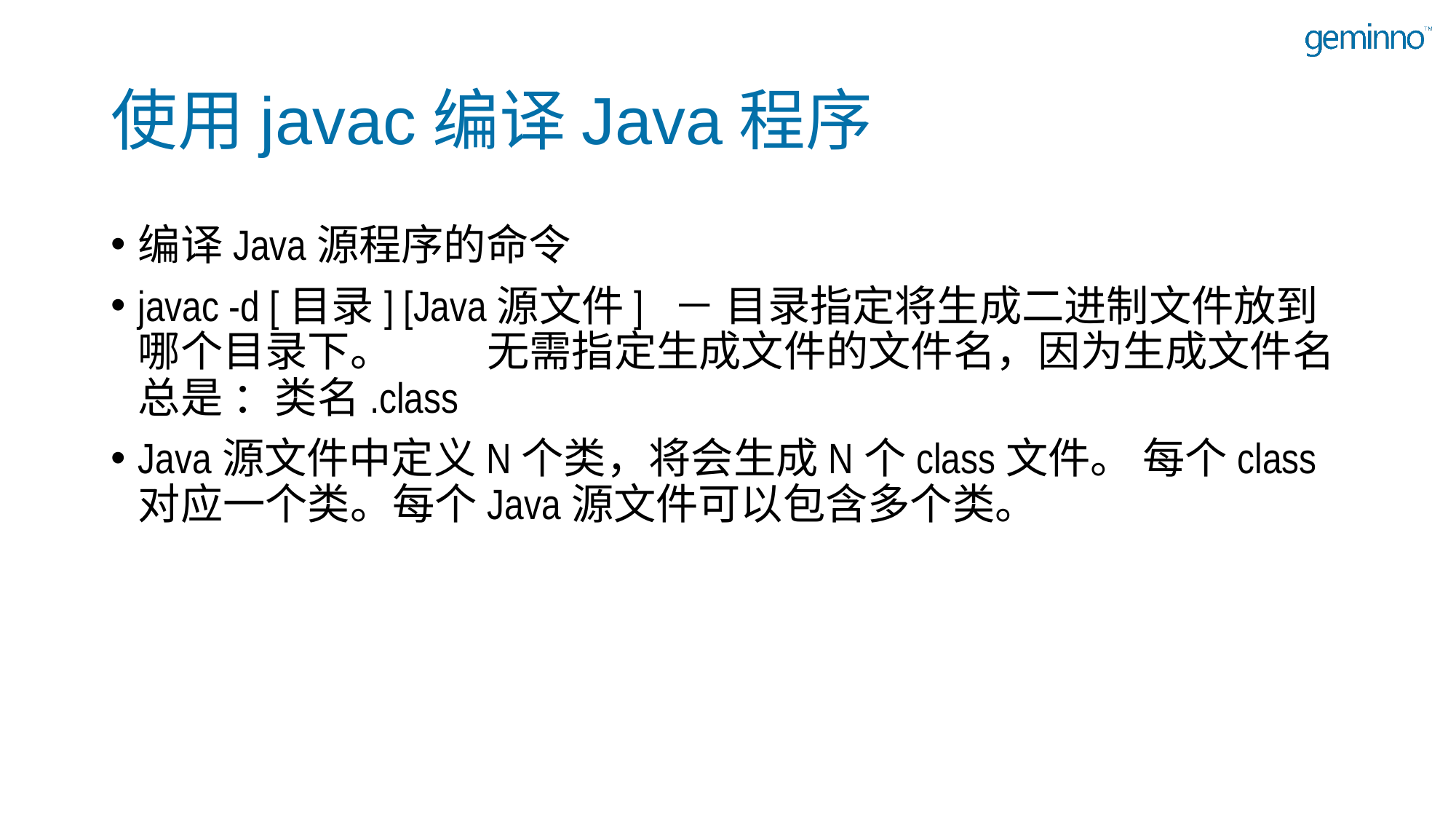

# 使用javac编译Java程序
编译Java源程序的命令
javac -d [目录] [Java源文件]  － 目录指定将生成二进制文件放到哪个目录下。          无需指定生成文件的文件名，因为生成文件名总是 ：类名.class
Java源文件中定义N个类，将会生成N个class文件。 每个class对应一个类。每个Java源文件可以包含多个类。